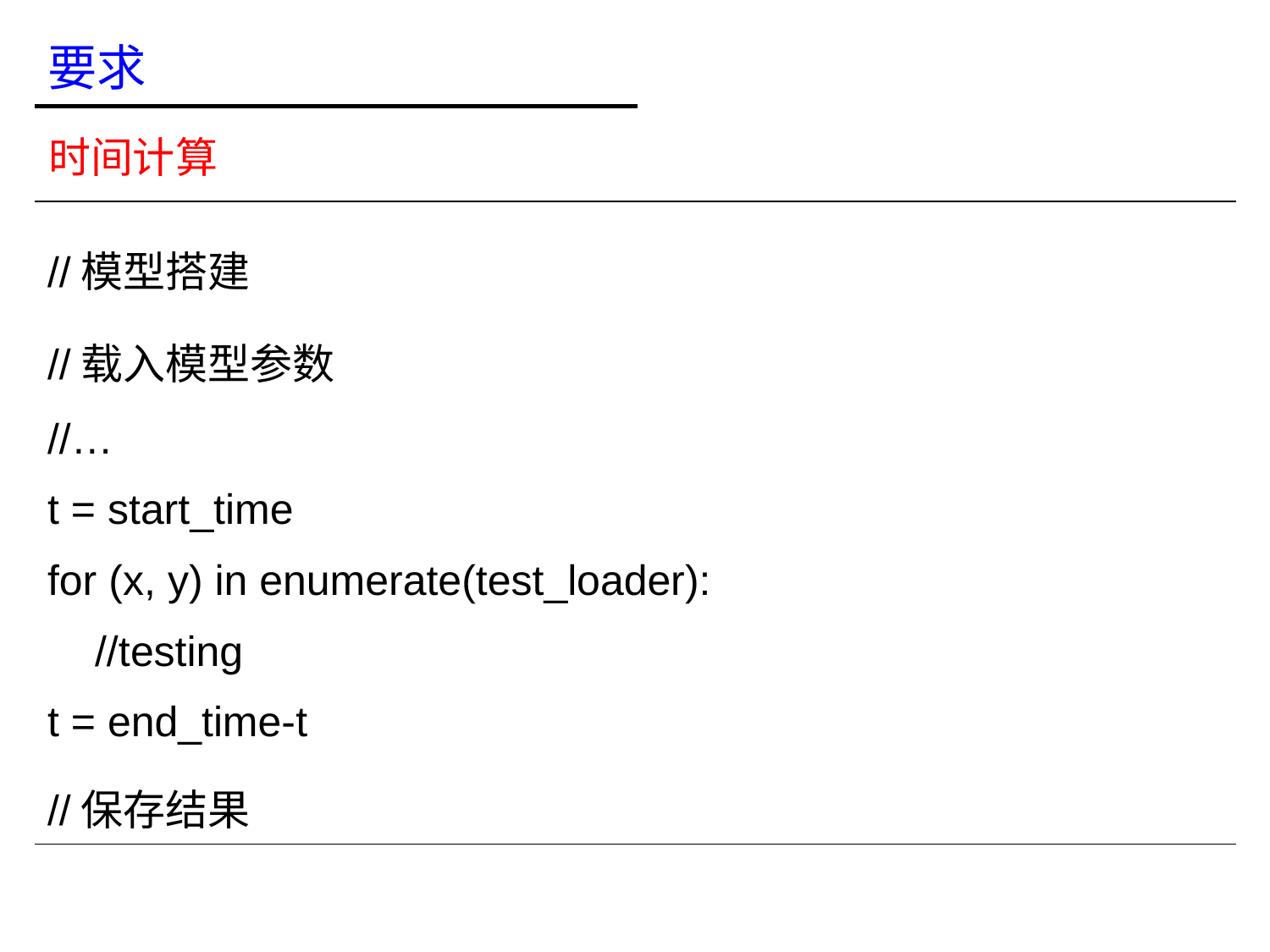

要求
时间计算
| //模型搭建 //载入模型参数 //… t = start\_time for (x, y) in enumerate(test\_loader): //testing t = end\_time-t //保存结果 |
| --- |